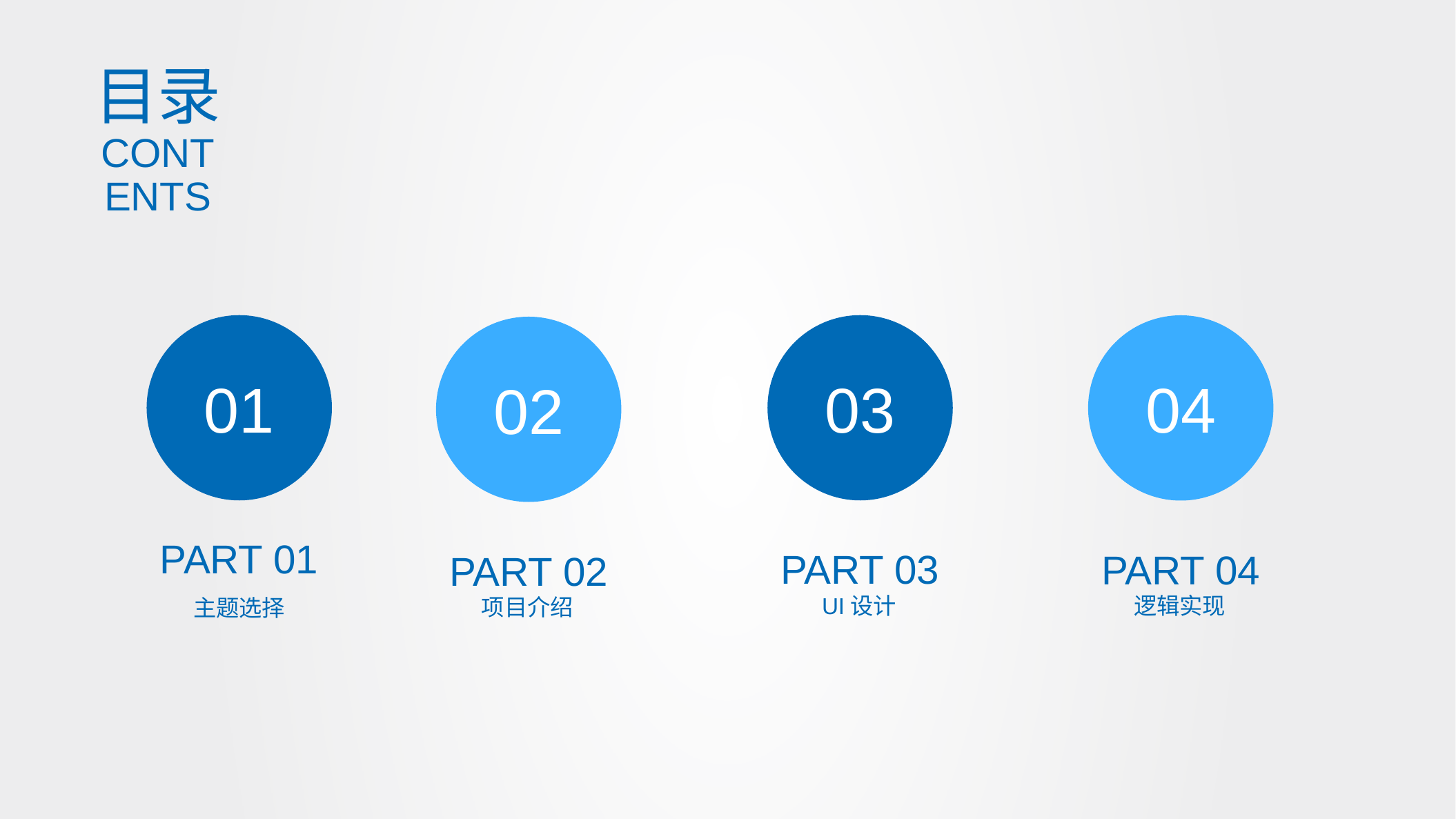

目录
CONTENTS
01
03
04
02
PART 01

PART 03
PART 04
PART 02
UI设计
逻辑实现
项目介绍
主题选择